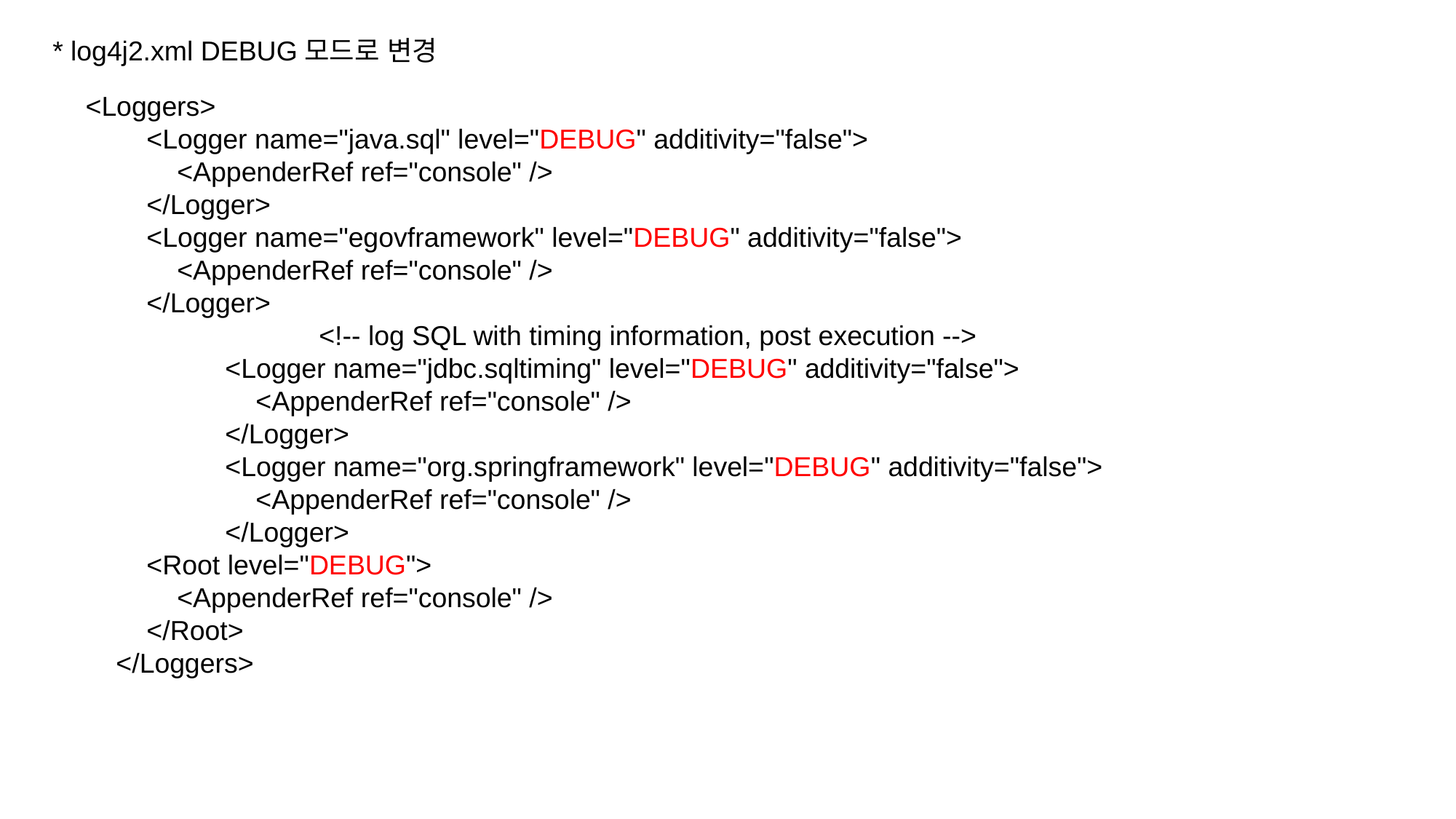

* log4j2.xml DEBUG모드로 변경
<Loggers>
        <Logger name="java.sql" level="DEBUG" additivity="false">
            <AppenderRef ref="console" />
        </Logger>
        <Logger name="egovframework" level="DEBUG" additivity="false">
            <AppenderRef ref="console" />
        </Logger>
		  <!-- log SQL with timing information, post execution -->
	    <Logger name="jdbc.sqltiming" level="DEBUG" additivity="false">
	        <AppenderRef ref="console" />
	    </Logger>
	    <Logger name="org.springframework" level="DEBUG" additivity="false">
	        <AppenderRef ref="console" />
	    </Logger>
        <Root level="DEBUG">
            <AppenderRef ref="console" />
        </Root>
    </Loggers>